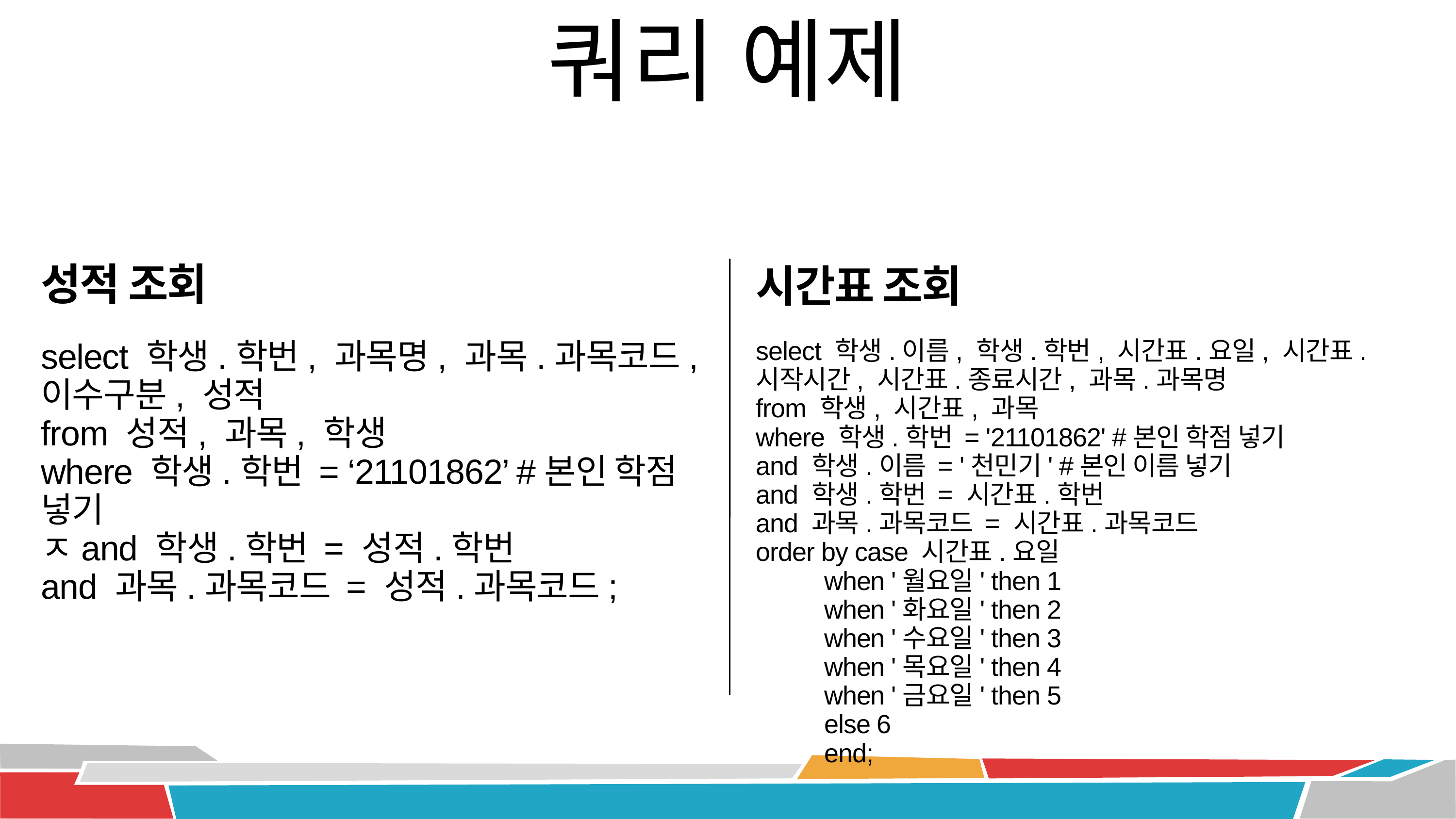

쿼리 예제

성적 조회
시간표 조회
select 학생.이름, 학생.학번, 시간표.요일, 시간표.시작시간, 시간표.종료시간, 과목.과목명
from 학생, 시간표, 과목
where 학생.학번 = '21101862' #본인 학점 넣기
and 학생.이름 = '천민기' #본인 이름 넣기
and 학생.학번 = 시간표.학번
and 과목.과목코드 = 시간표.과목코드
order by case 시간표.요일
          when '월요일' then 1
          when '화요일' then 2
          when '수요일' then 3
          when '목요일' then 4
          when '금요일' then 5
          else 6
          end;
select 학생.학번, 과목명, 과목.과목코드, 이수구분, 성적
from 성적, 과목, 학생
where 학생.학번 = ‘21101862’ #본인 학점 넣기
ㅈand 학생.학번 = 성적.학번
and 과목.과목코드 = 성적.과목코드;